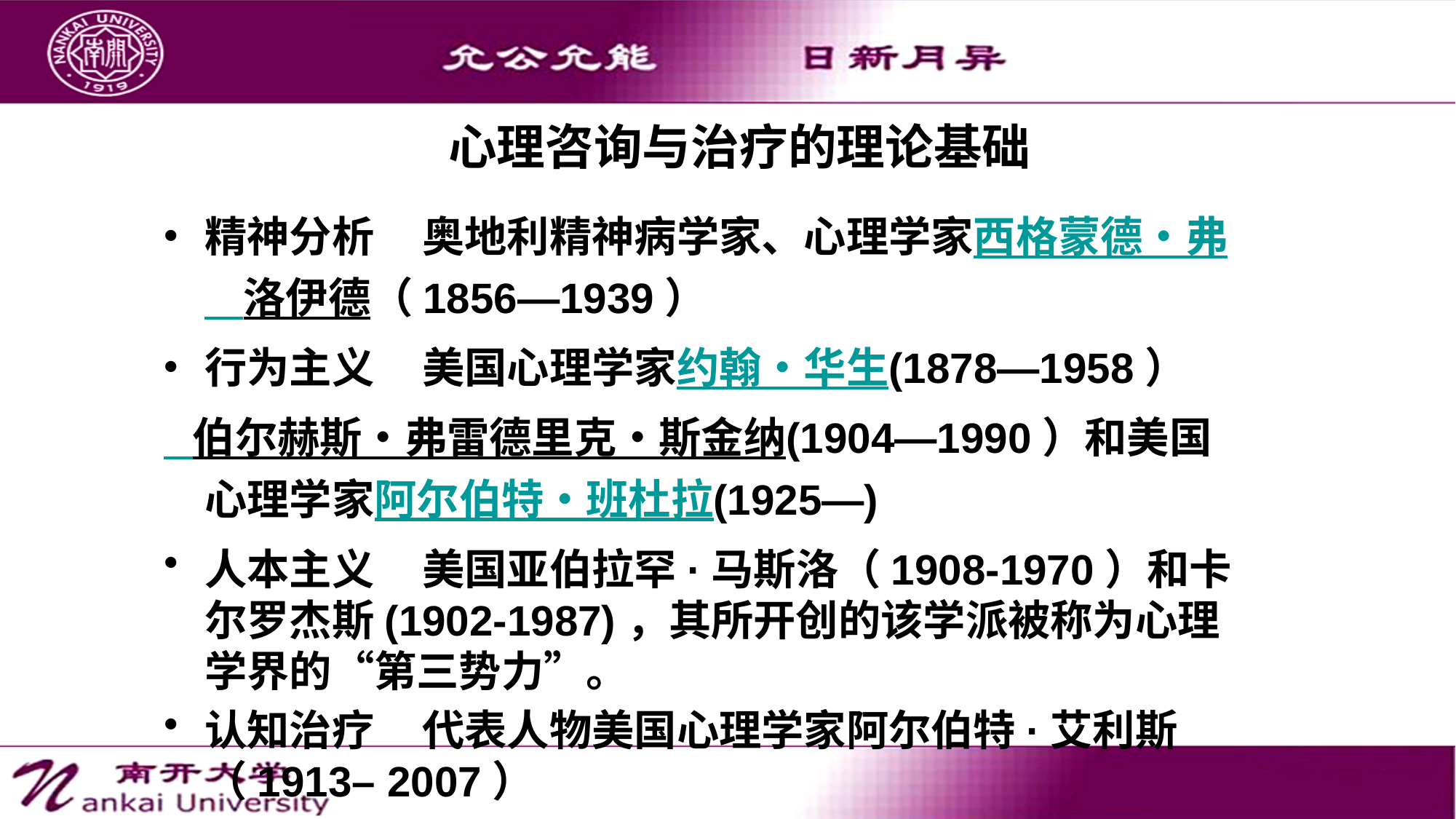

# 心理咨询与治疗的理论基础

精神分析     奥地利精神病学家、心理学家西格蒙德·弗    洛伊德（1856—1939）
行为主义     美国心理学家约翰·华生(1878—1958）
   伯尔赫斯·弗雷德里克·斯金纳(1904—1990）和美国心理学家阿尔伯特·班杜拉(1925—)
人本主义     美国亚伯拉罕·马斯洛（1908-1970）和卡尔罗杰斯(1902-1987)，其所开创的该学派被称为心理学界的“第三势力”。
认知治疗     代表人物美国心理学家阿尔伯特·艾利斯    （1913– 2007）